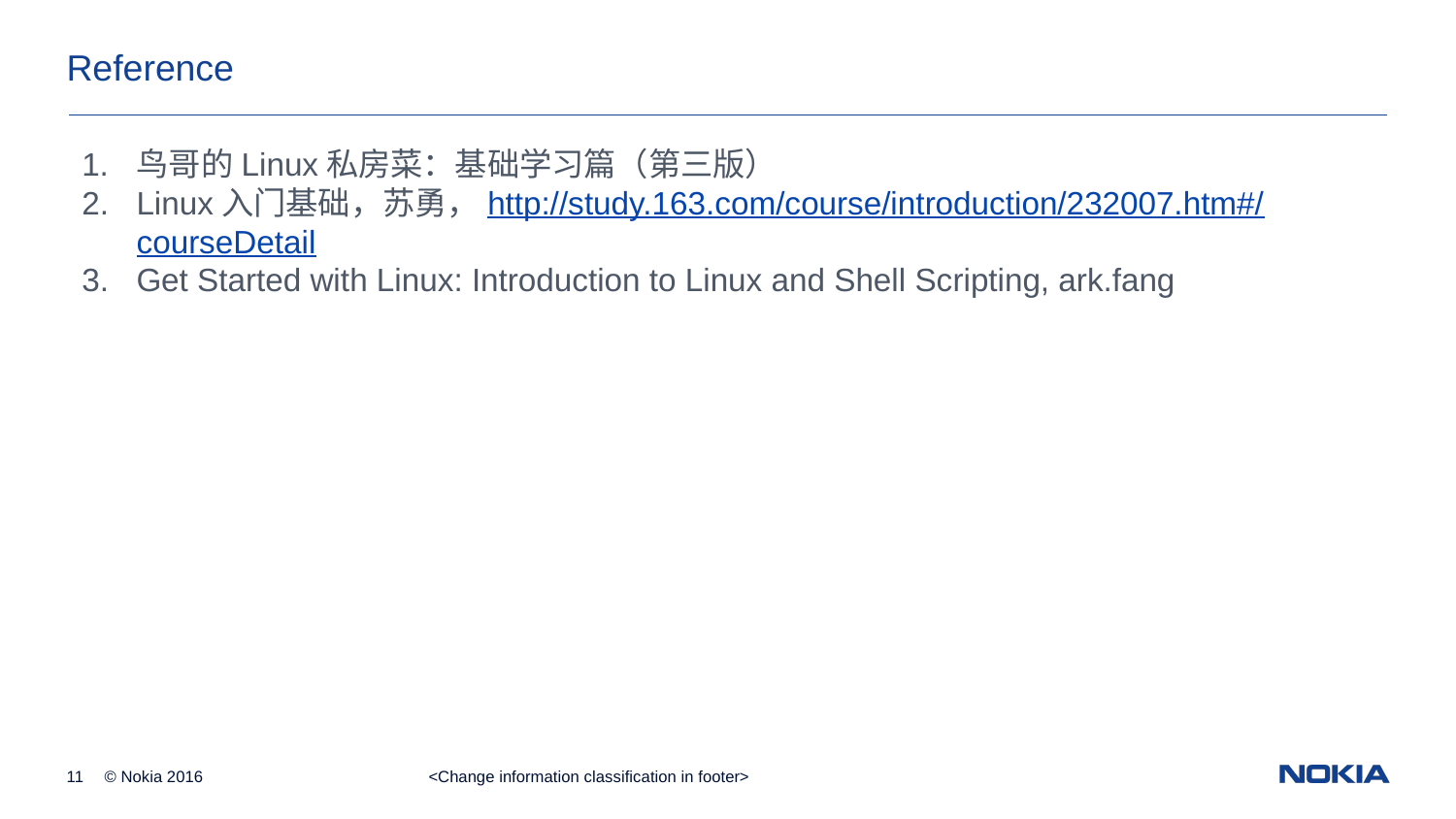

# Reference

鸟哥的Linux私房菜：基础学习篇（第三版）
Linux入门基础，苏勇，http://study.163.com/course/introduction/232007.htm#/courseDetail
Get Started with Linux: Introduction to Linux and Shell Scripting, ark.fang

<Change information classification in footer>